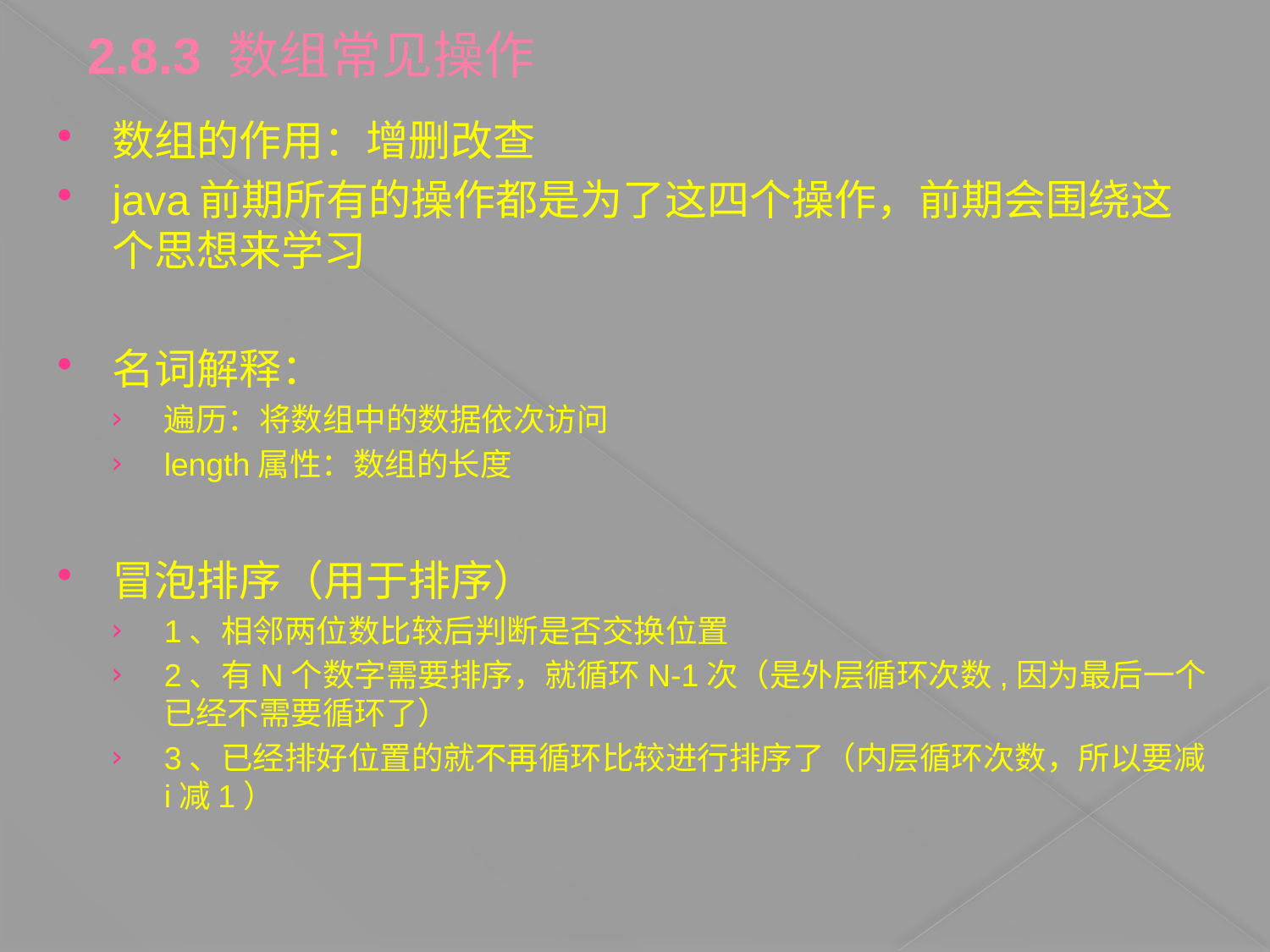

2.8.3 数组常见操作
数组的作用：增删改查
java前期所有的操作都是为了这四个操作，前期会围绕这个思想来学习

名词解释：
遍历：将数组中的数据依次访问
length属性：数组的长度

冒泡排序（用于排序）
1、相邻两位数比较后判断是否交换位置
2、有N个数字需要排序，就循环N-1次（是外层循环次数,因为最后一个已经不需要循环了）
3、已经排好位置的就不再循环比较进行排序了（内层循环次数，所以要减i减1）